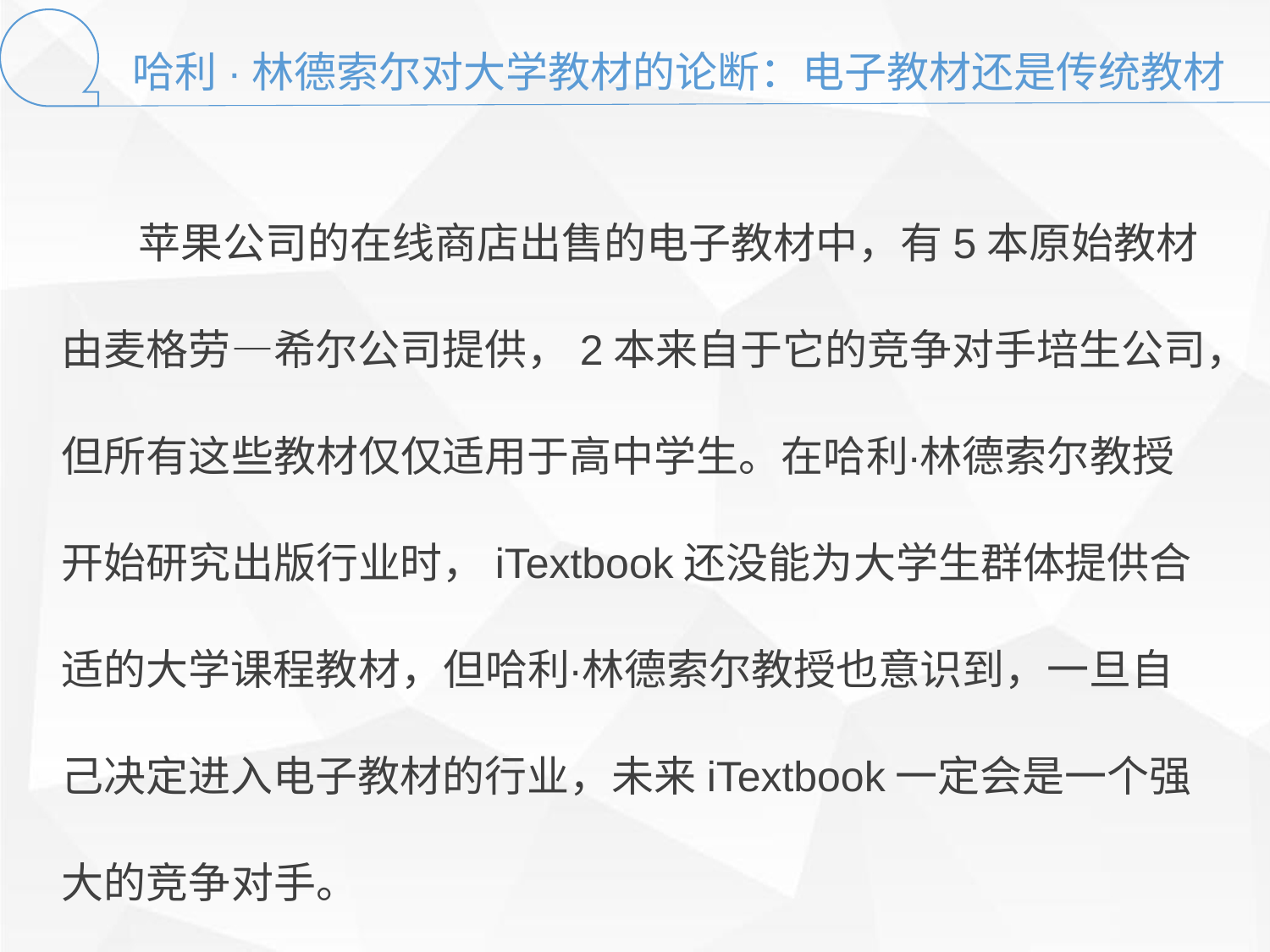

哈利·林德索尔对大学教材的论断：电子教材还是传统教材
       苹果公司的在线商店出售的电子教材中，有5本原始教材由麦格劳—希尔公司提供，2本来自于它的竞争对手培生公司，但所有这些教材仅仅适用于高中学生。在哈利∙林德索尔教授开始研究出版行业时，iTextbook还没能为大学生群体提供合适的大学课程教材，但哈利∙林德索尔教授也意识到，一旦自己决定进入电子教材的行业，未来iTextbook一定会是一个强大的竞争对手。